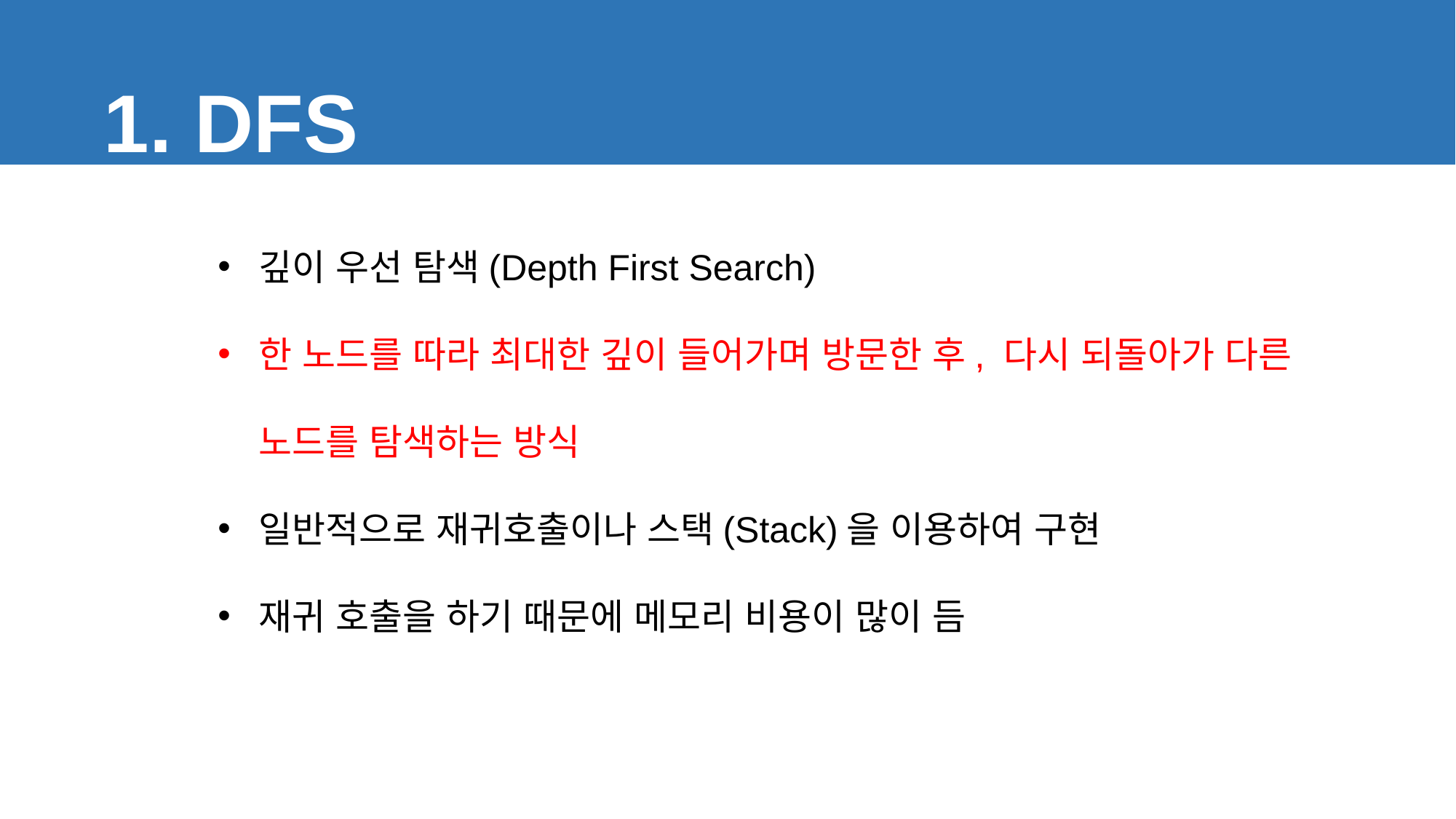

1. DFS
깊이 우선 탐색(Depth First Search)
한 노드를 따라 최대한 깊이 들어가며 방문한 후, 다시 되돌아가 다른 노드를 탐색하는 방식
일반적으로 재귀호출이나 스택(Stack)을 이용하여 구현
재귀 호출을 하기 때문에 메모리 비용이 많이 듬